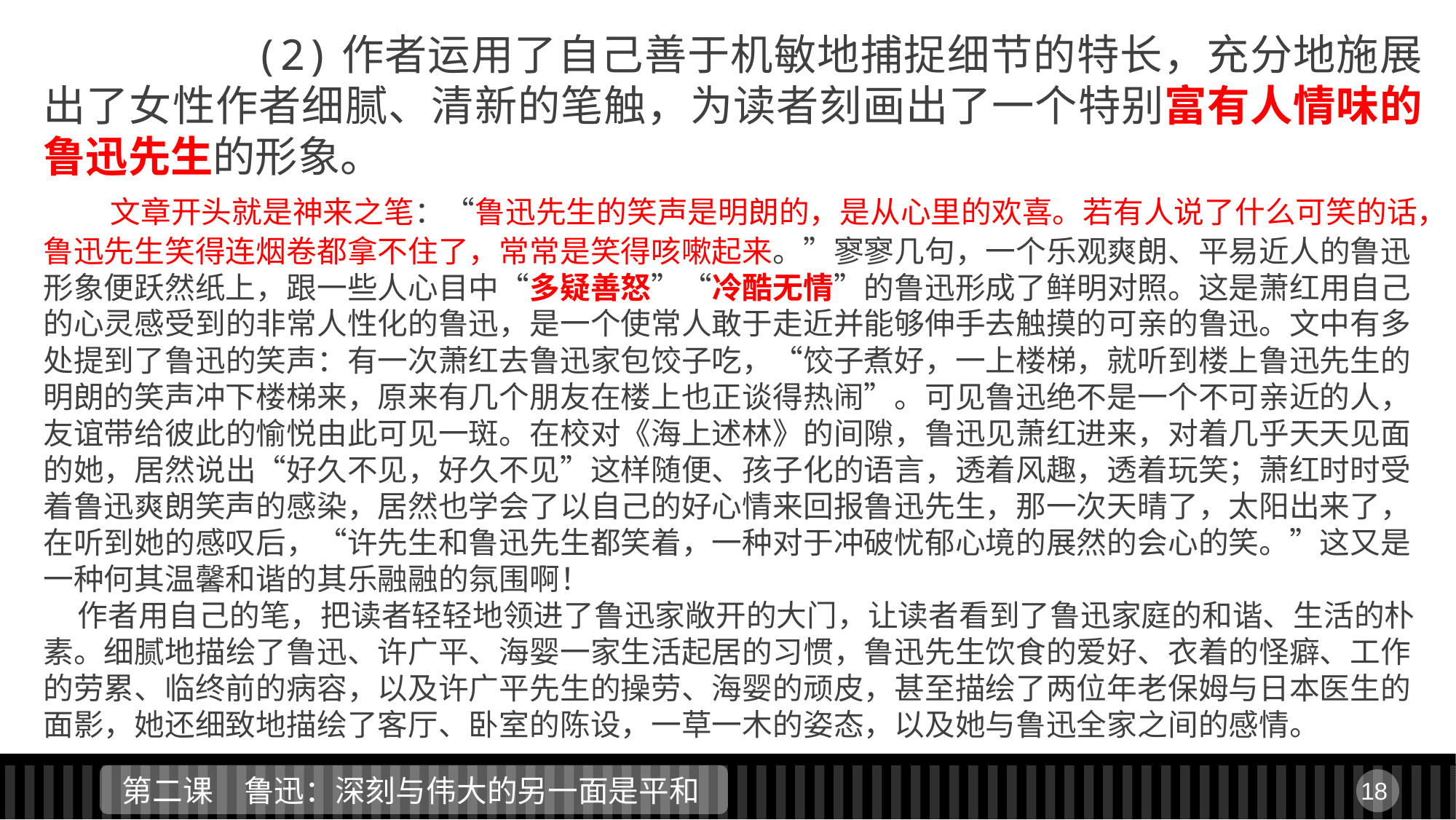

(2)作者运用了自己善于机敏地捕捉细节的特长，充分地施展出了女性作者细腻、清新的笔触，为读者刻画出了一个特别富有人情味的鲁迅先生的形象。
      文章开头就是神来之笔：“鲁迅先生的笑声是明朗的，是从心里的欢喜。若有人说了什么可笑的话，鲁迅先生笑得连烟卷都拿不住了，常常是笑得咳嗽起来。”寥寥几句，一个乐观爽朗、平易近人的鲁迅形象便跃然纸上，跟一些人心目中“多疑善怒”“冷酷无情”的鲁迅形成了鲜明对照。这是萧红用自己的心灵感受到的非常人性化的鲁迅，是一个使常人敢于走近并能够伸手去触摸的可亲的鲁迅。文中有多处提到了鲁迅的笑声：有一次萧红去鲁迅家包饺子吃，“饺子煮好，一上楼梯，就听到楼上鲁迅先生的明朗的笑声冲下楼梯来，原来有几个朋友在楼上也正谈得热闹”。可见鲁迅绝不是一个不可亲近的人，友谊带给彼此的愉悦由此可见一斑。在校对《海上述林》的间隙，鲁迅见萧红进来，对着几乎天天见面的她，居然说出“好久不见，好久不见”这样随便、孩子化的语言，透着风趣，透着玩笑；萧红时时受着鲁迅爽朗笑声的感染，居然也学会了以自己的好心情来回报鲁迅先生，那一次天晴了，太阳出来了，在听到她的感叹后，“许先生和鲁迅先生都笑着，一种对于冲破忧郁心境的展然的会心的笑。”这又是一种何其温馨和谐的其乐融融的氛围啊！
    作者用自己的笔，把读者轻轻地领进了鲁迅家敞开的大门，让读者看到了鲁迅家庭的和谐、生活的朴素。细腻地描绘了鲁迅、许广平、海婴一家生活起居的习惯，鲁迅先生饮食的爱好、衣着的怪癖、工作的劳累、临终前的病容，以及许广平先生的操劳、海婴的顽皮，甚至描绘了两位年老保姆与日本医生的面影，她还细致地描绘了客厅、卧室的陈设，一草一木的姿态，以及她与鲁迅全家之间的感情。